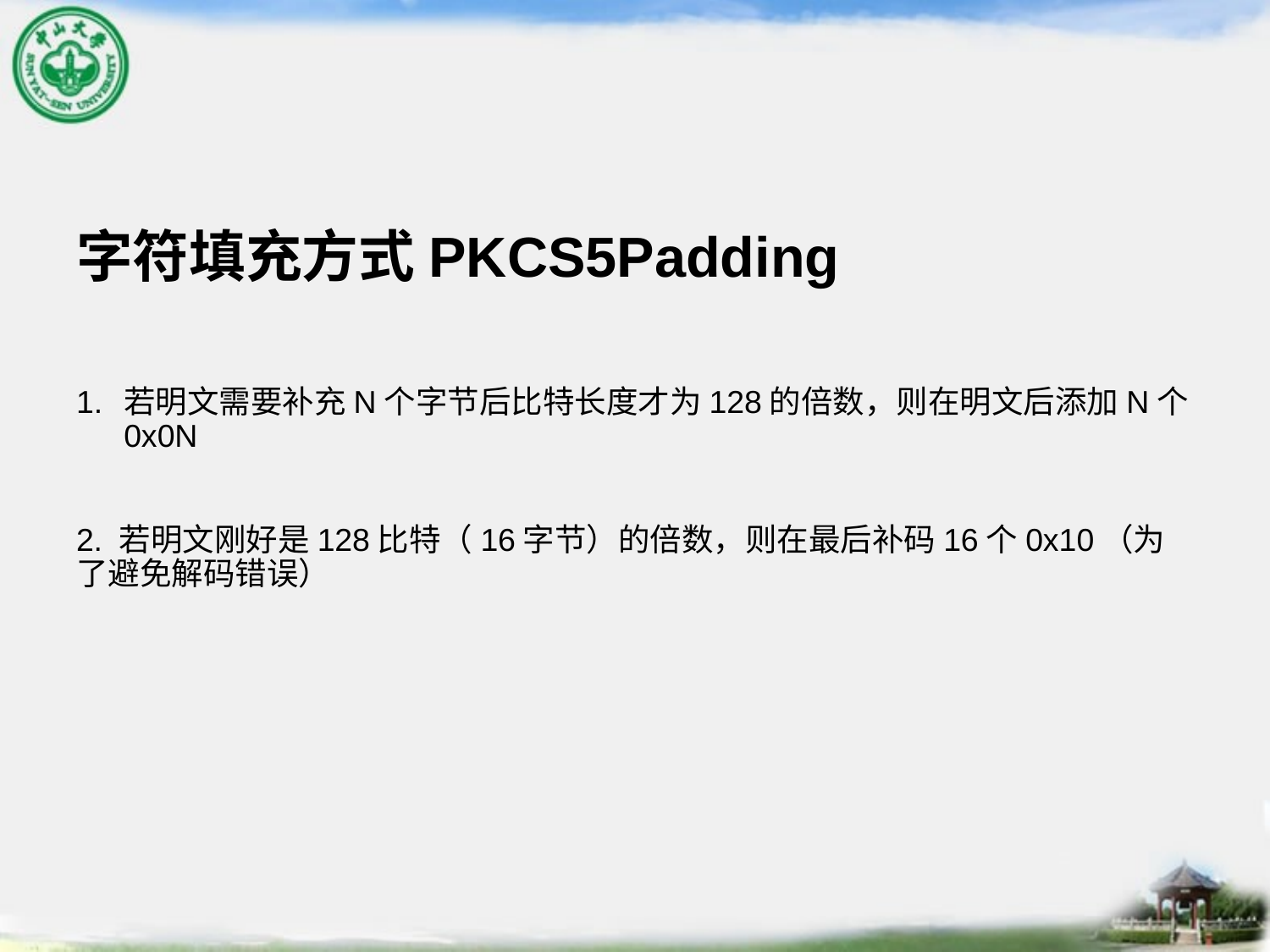

字符填充方式PKCS5Padding

若明文需要补充N个字节后比特长度才为128的倍数，则在明文后添加N个0x0N

2. 若明文刚好是128比特（16字节）的倍数，则在最后补码16个0x10（为了避免解码错误）